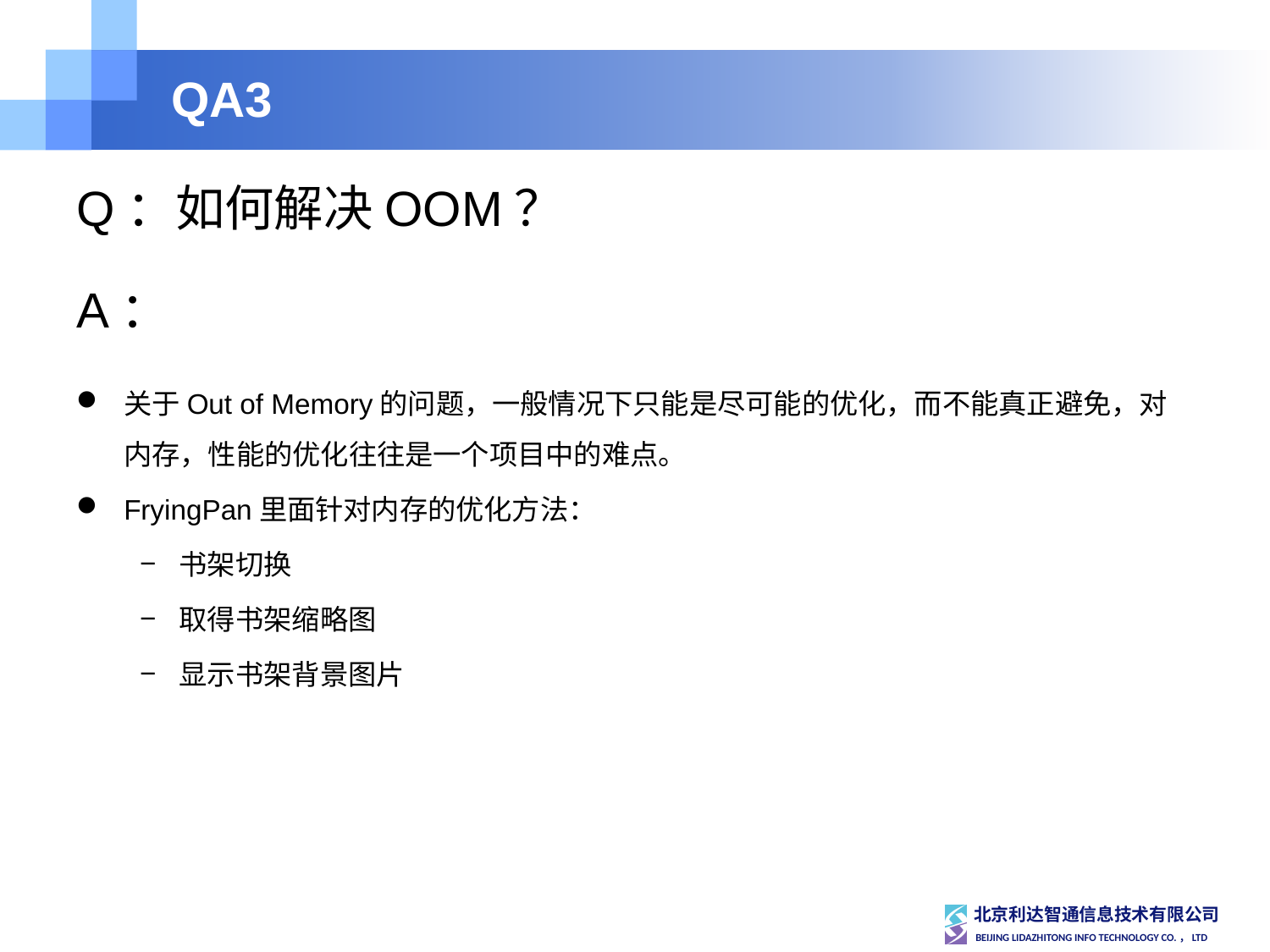

# QA3
Q：如何解决OOM？
A：
关于Out of Memory的问题，一般情况下只能是尽可能的优化，而不能真正避免，对内存，性能的优化往往是一个项目中的难点。
FryingPan里面针对内存的优化方法：
书架切换
取得书架缩略图
显示书架背景图片